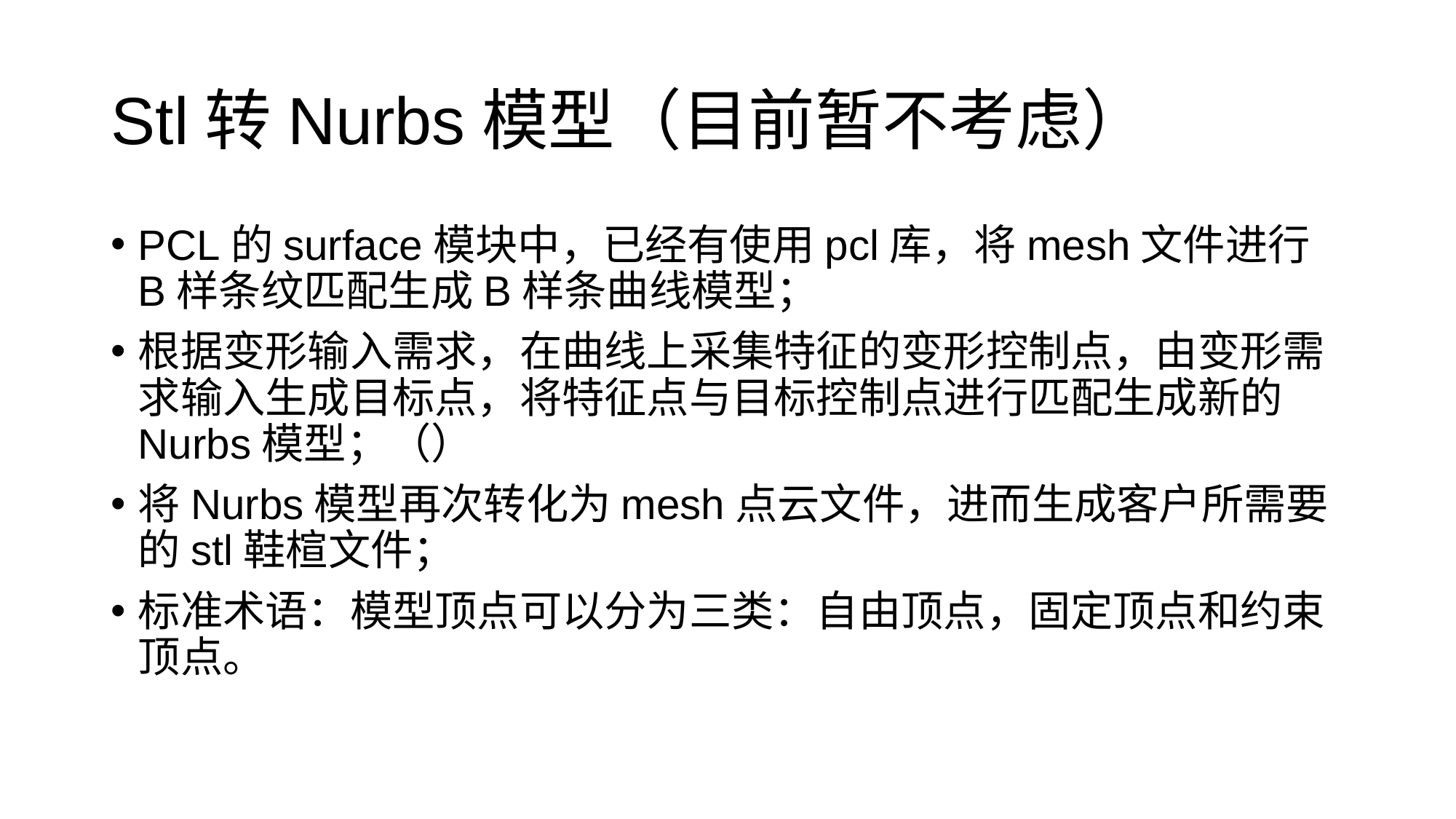

# Stl转Nurbs模型（目前暂不考虑）
PCL的surface模块中，已经有使用pcl库，将mesh文件进行B样条纹匹配生成B样条曲线模型；
根据变形输入需求，在曲线上采集特征的变形控制点，由变形需求输入生成目标点，将特征点与目标控制点进行匹配生成新的Nurbs模型；（）
将Nurbs模型再次转化为mesh点云文件，进而生成客户所需要的stl鞋楦文件；
标准术语：模型顶点可以分为三类：自由顶点，固定顶点和约束顶点。